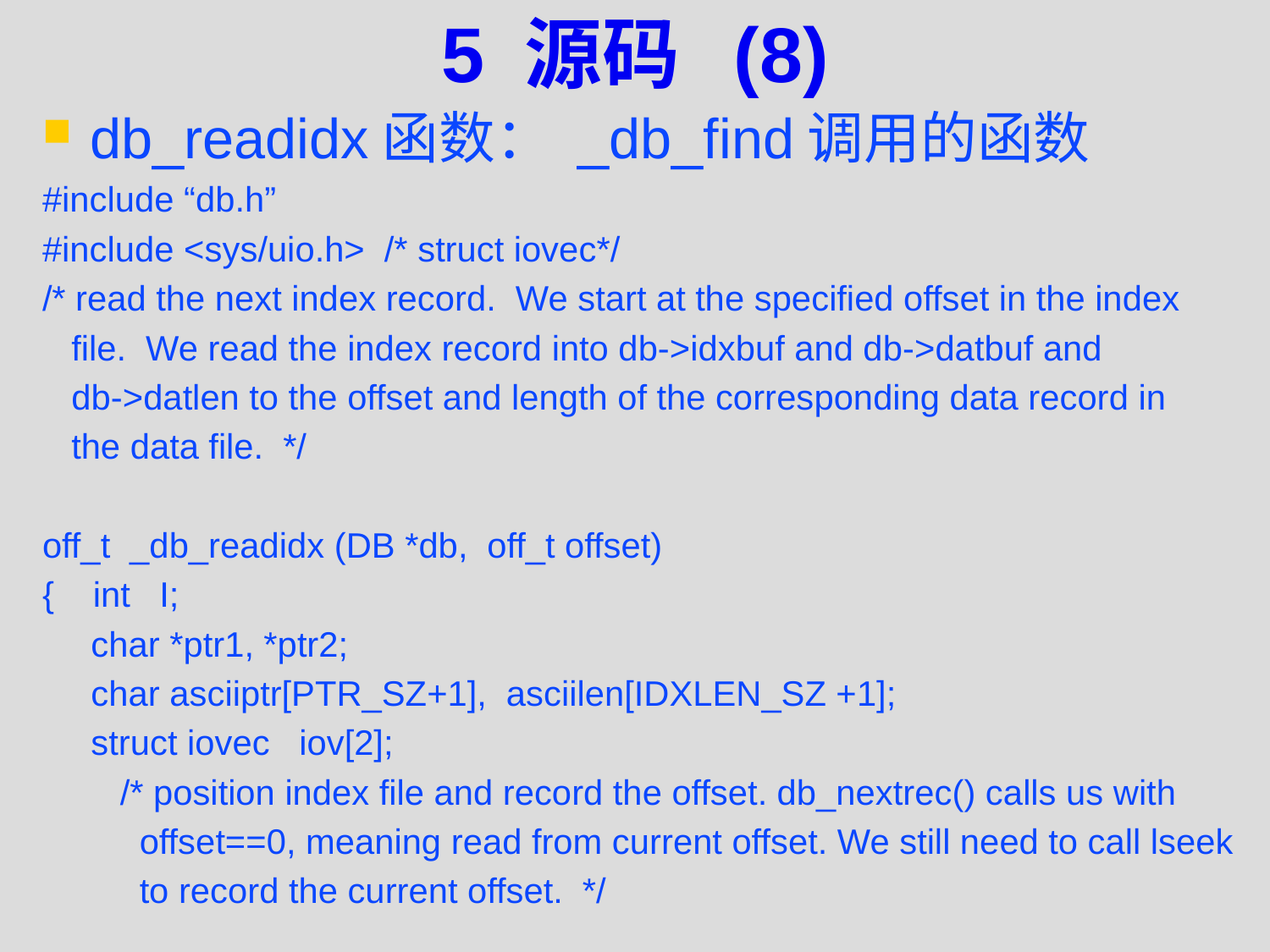

# 5 源码  (8)
db_readidx函数： _db_find调用的函数
#include “db.h”
#include <sys/uio.h>  /* struct iovec*/
/* read the next index record.  We start at the specified offset in the index
   file.  We read the index record into db->idxbuf and db->datbuf and
   db->datlen to the offset and length of the corresponding data record in
   the data file.  */

off_t  _db_readidx (DB *db,  off_t offset)
{    int   I;
     char *ptr1, *ptr2;
     char asciiptr[PTR_SZ+1],  asciilen[IDXLEN_SZ +1];
     struct iovec   iov[2];
        /* position index file and record the offset. db_nextrec() calls us with
          offset==0, meaning read from current offset. We still need to call lseek
          to record the current offset.  */